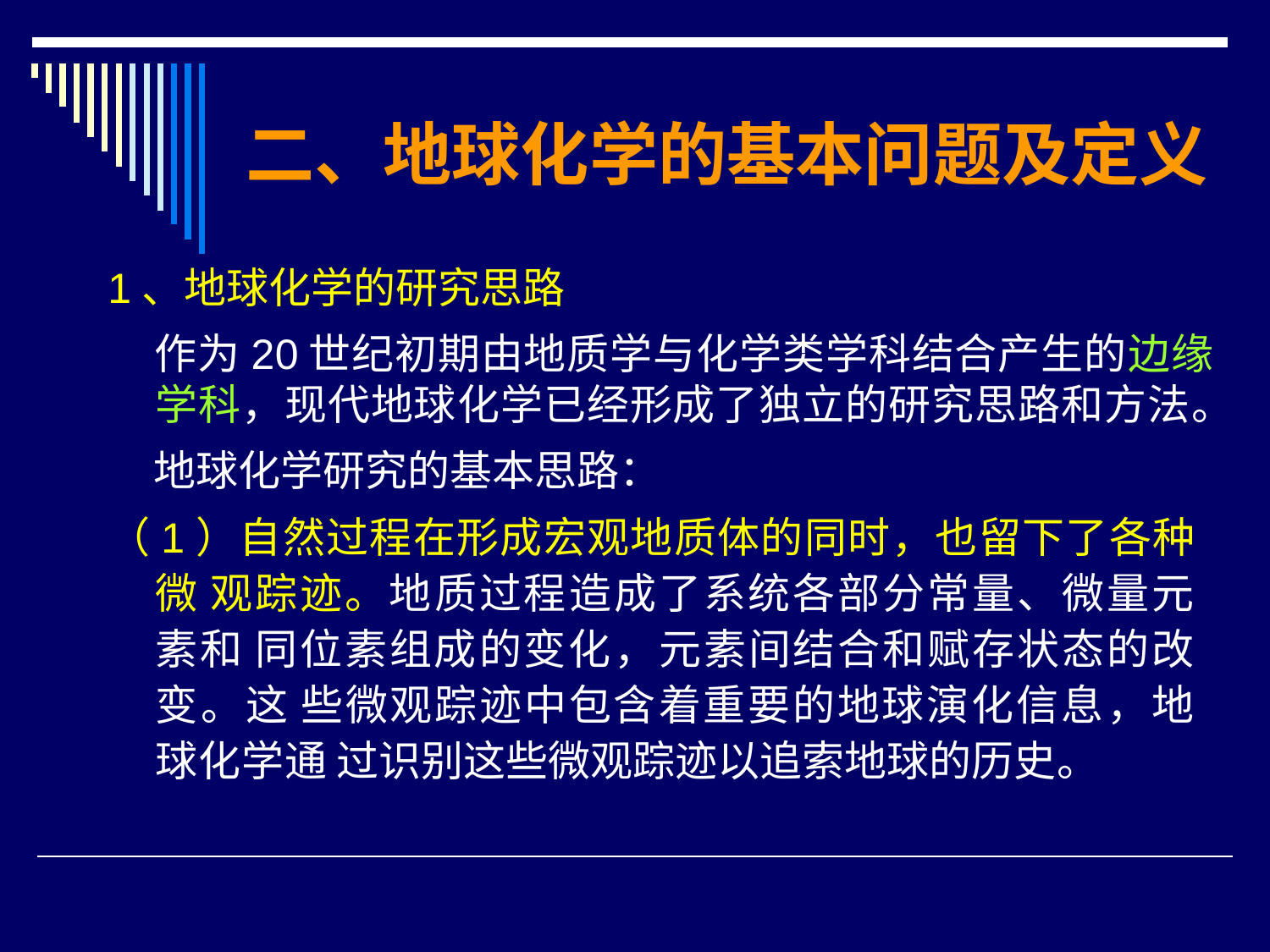

# 二、地球化学的基本问题及定义
1、地球化学的研究思路
作为20世纪初期由地质学与化学类学科结合产生的边缘 学科，现代地球化学已经形成了独立的研究思路和方法。
地球化学研究的基本思路：
（1）自然过程在形成宏观地质体的同时，也留下了各种微 观踪迹。地质过程造成了系统各部分常量、微量元素和 同位素组成的变化，元素间结合和赋存状态的改变。这 些微观踪迹中包含着重要的地球演化信息，地球化学通 过识别这些微观踪迹以追索地球的历史。